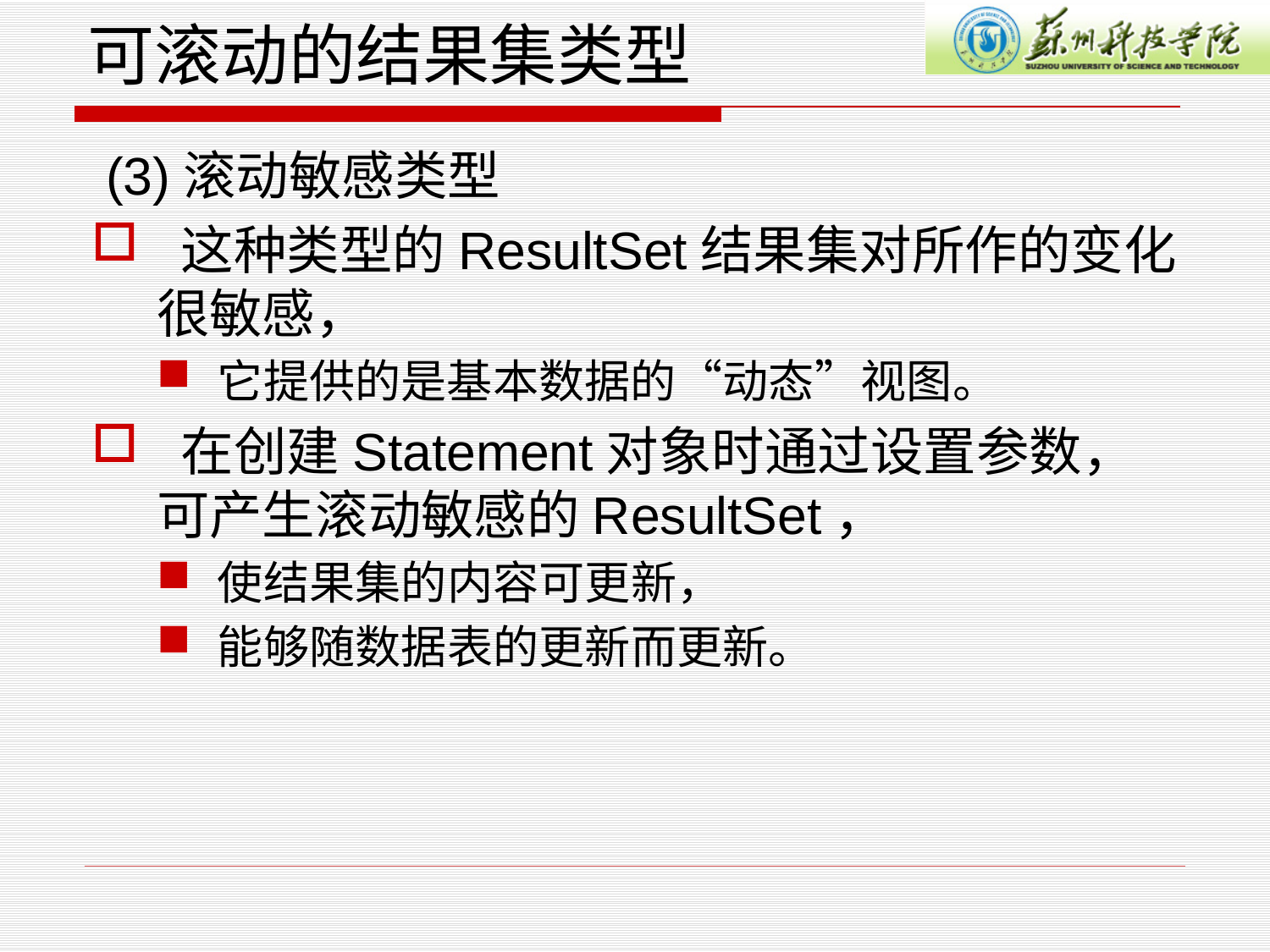

# 可滚动的结果集类型
 (3)滚动敏感类型
 这种类型的ResultSet结果集对所作的变化很敏感，
它提供的是基本数据的“动态”视图。
 在创建Statement对象时通过设置参数，可产生滚动敏感的ResultSet，
使结果集的内容可更新，
能够随数据表的更新而更新。